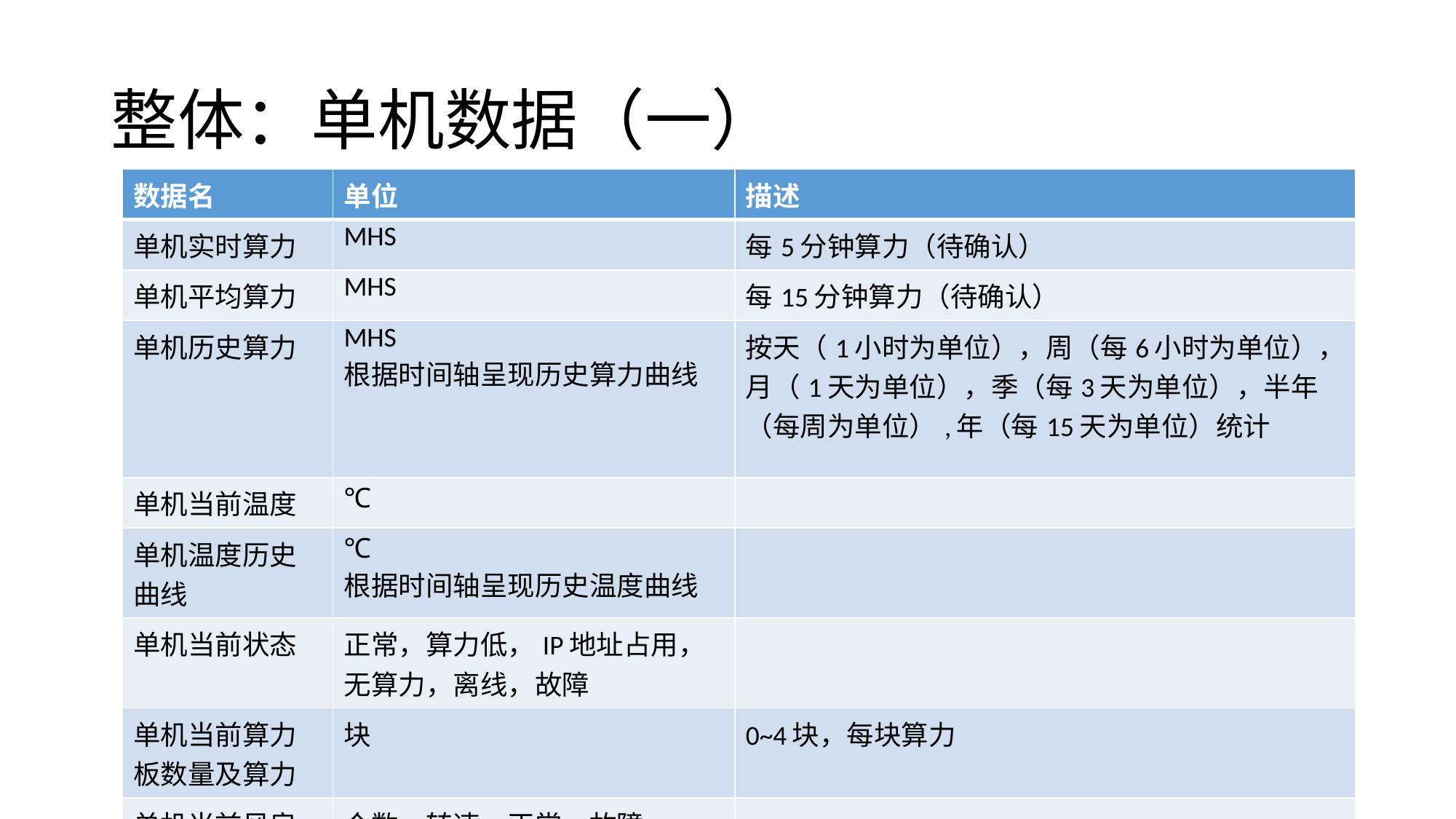

# 整体：单机数据（一）
| 数据名 | 单位 | 描述 |
| --- | --- | --- |
| 单机实时算力 | MHS | 每5分钟算力（待确认） |
| 单机平均算力 | MHS | 每15分钟算力（待确认） |
| 单机历史算力 | MHS 根据时间轴呈现历史算力曲线 | 按天（1小时为单位），周（每6小时为单位），月（1天为单位），季（每3天为单位），半年（每周为单位）,年（每15天为单位）统计 |
| 单机当前温度 | ℃ |  |
| 单机温度历史曲线 | ℃ 根据时间轴呈现历史温度曲线 |  |
| 单机当前状态 | 正常，算力低，IP地址占用，无算力，离线，故障 |  |
| 单机当前算力板数量及算力 | 块 | 0~4块，每块算力 |
| 单机当前风扇状态 | 个数，转速，正常，故障 |  |